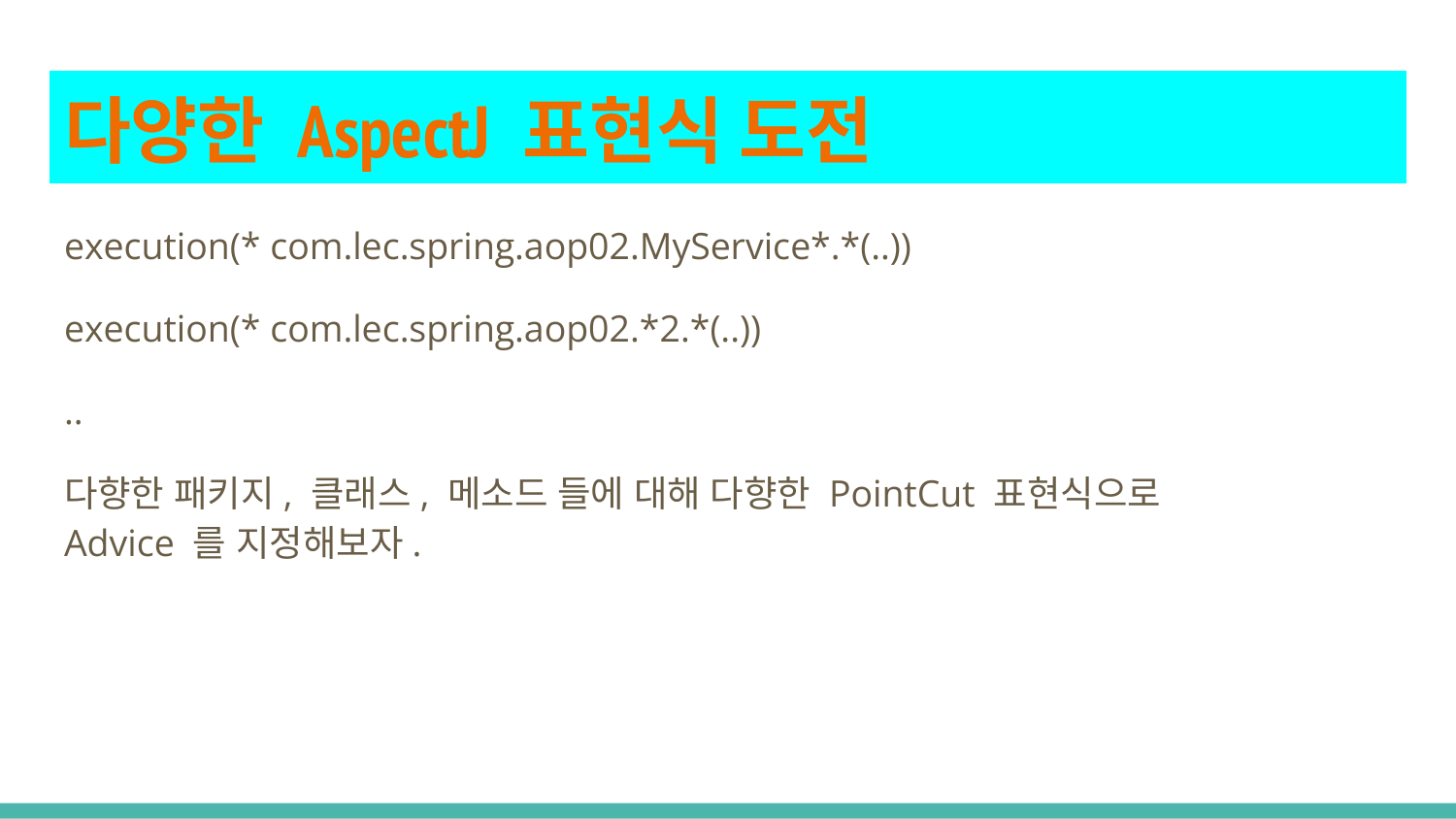

# 다양한 AspectJ 표현식 도전
execution(* com.lec.spring.aop02.MyService*.*(..))
execution(* com.lec.spring.aop02.*2.*(..))
..
다향한 패키지, 클래스, 메소드 들에 대해 다향한 PointCut 표현식으로
Advice 를 지정해보자.